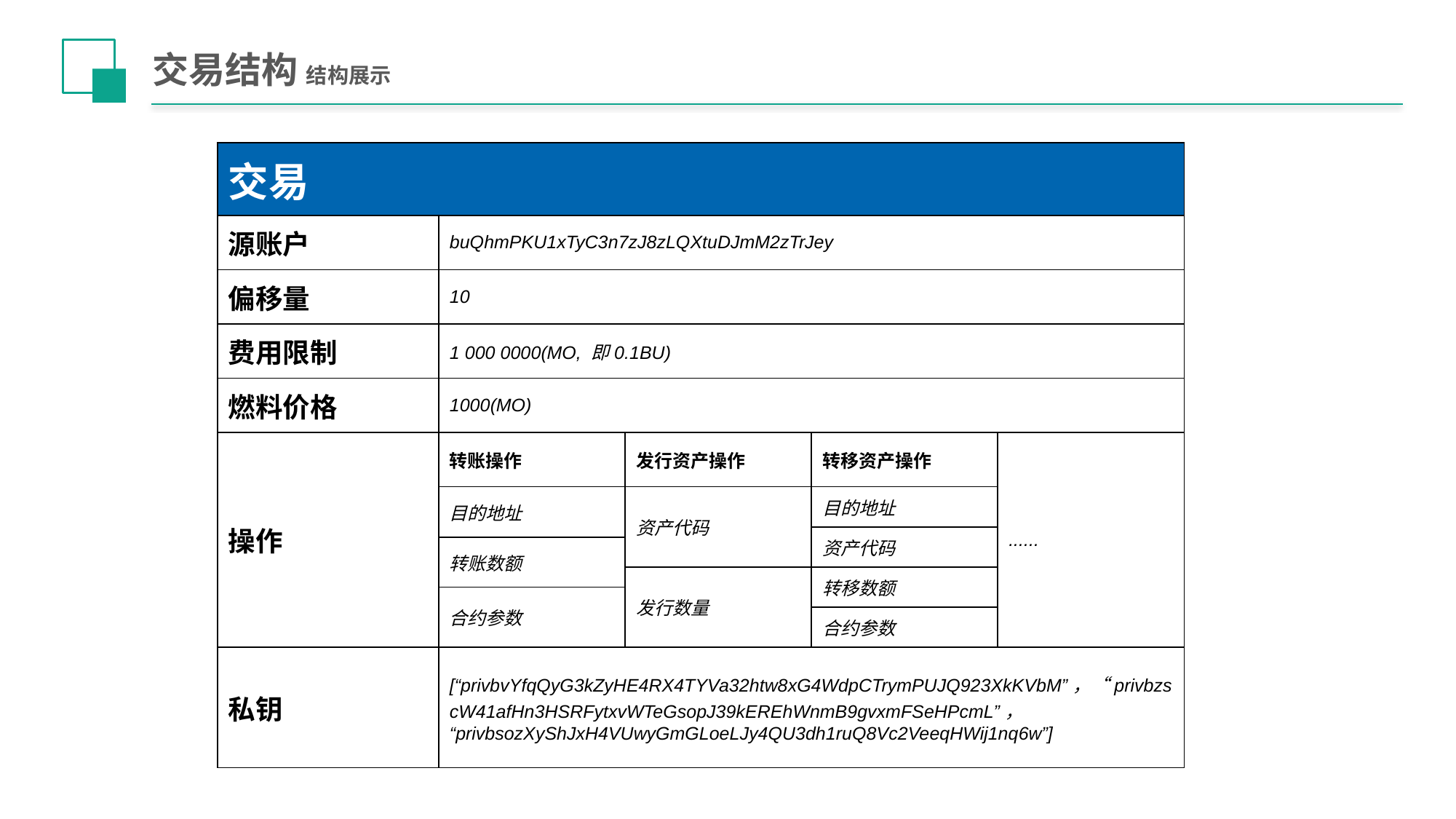

# 交易结构 结构展示
| 交易 |  |  |  |  |
| --- | --- | --- | --- | --- |
| 源账户 | buQhmPKU1xTyC3n7zJ8zLQXtuDJmM2zTrJey |  |  |  |
| 偏移量 | 10 |  |  |  |
| 费用限制 | 1 000 0000(MO, 即0.1BU) |  |  |  |
| 燃料价格 | 1000(MO) |  |  |  |
| 操作 | 转账操作 | 发行资产操作 | 转移资产操作 | ...... |
|  | 目的地址 | 资产代码 | 目的地址 |  |
|  |  |  | 资产代码 |  |
|  | 转账数额 |  |  |  |
|  |  | 发行数量 | 转移数额 |  |
|  | 合约参数 |  |  |  |
|  |  |  | 合约参数 |  |
| 私钥 | [“privbvYfqQyG3kZyHE4RX4TYVa32htw8xG4WdpCTrymPUJQ923XkKVbM”，“privbzscW41afHn3HSRFytxvWTeGsopJ39kEREhWnmB9gvxmFSeHPcmL”， “privbsozXyShJxH4VUwyGmGLoeLJy4QU3dh1ruQ8Vc2VeeqHWij1nq6w”] |  |  |  |